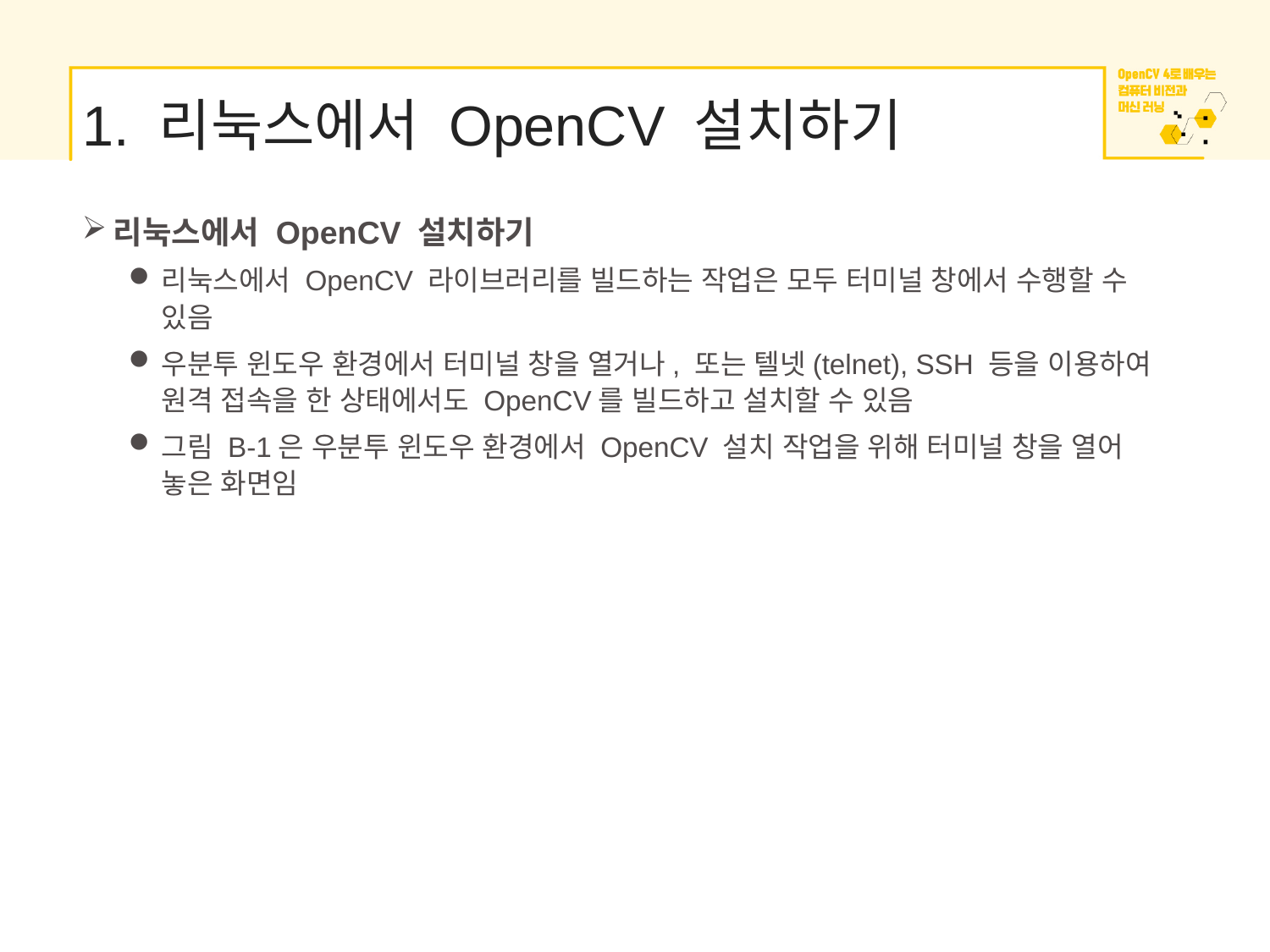

# 1. 리눅스에서 OpenCV 설치하기
리눅스에서 OpenCV 설치하기
리눅스에서 OpenCV 라이브러리를 빌드하는 작업은 모두 터미널 창에서 수행할 수 있음
우분투 윈도우 환경에서 터미널 창을 열거나, 또는 텔넷(telnet), SSH 등을 이용하여 원격 접속을 한 상태에서도 OpenCV를 빌드하고 설치할 수 있음
그림 B-1은 우분투 윈도우 환경에서 OpenCV 설치 작업을 위해 터미널 창을 열어 놓은 화면임